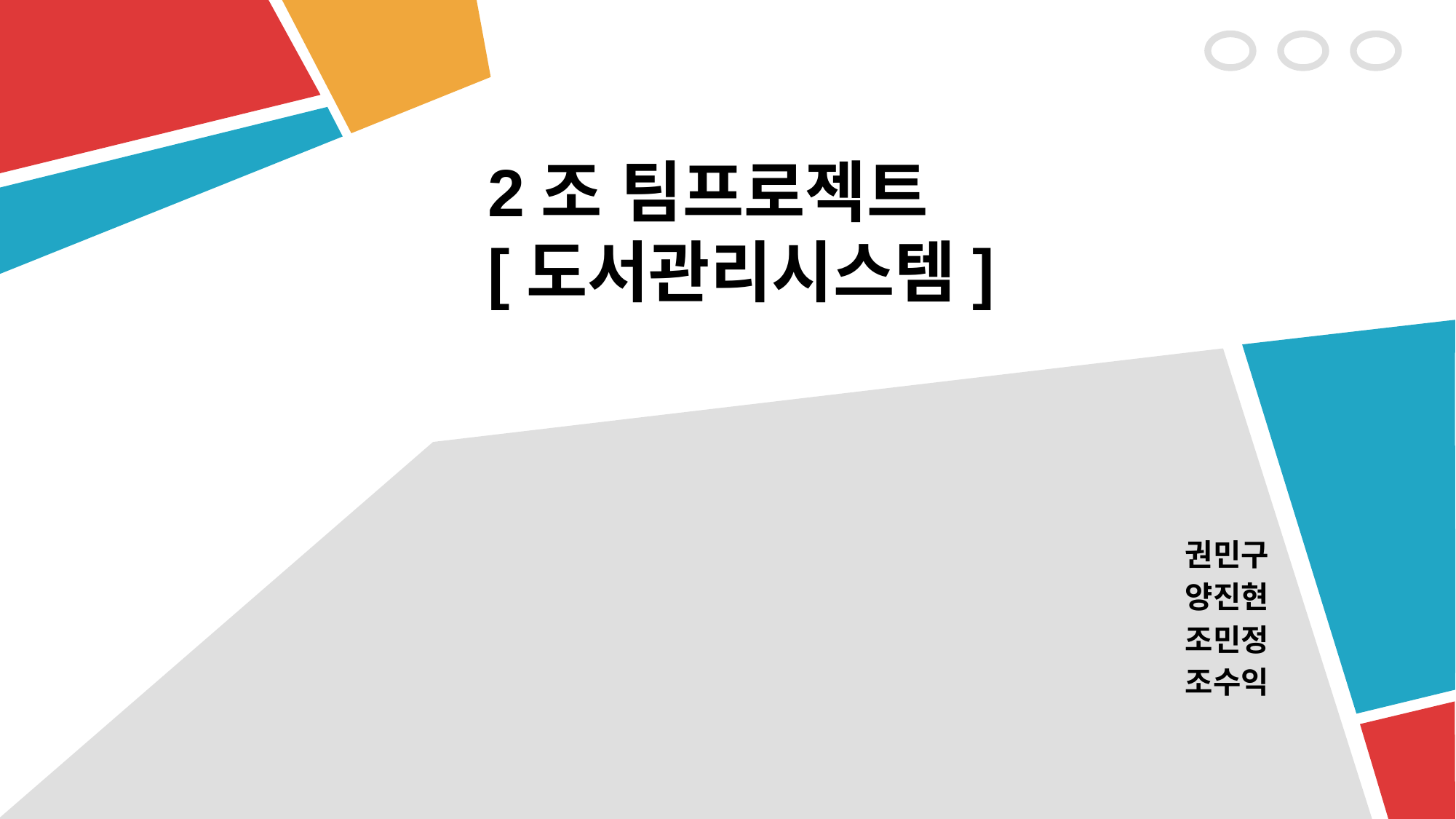

# 2조 팀프로젝트 [도서관리시스템]
권민구
양진현
조민정
조수익